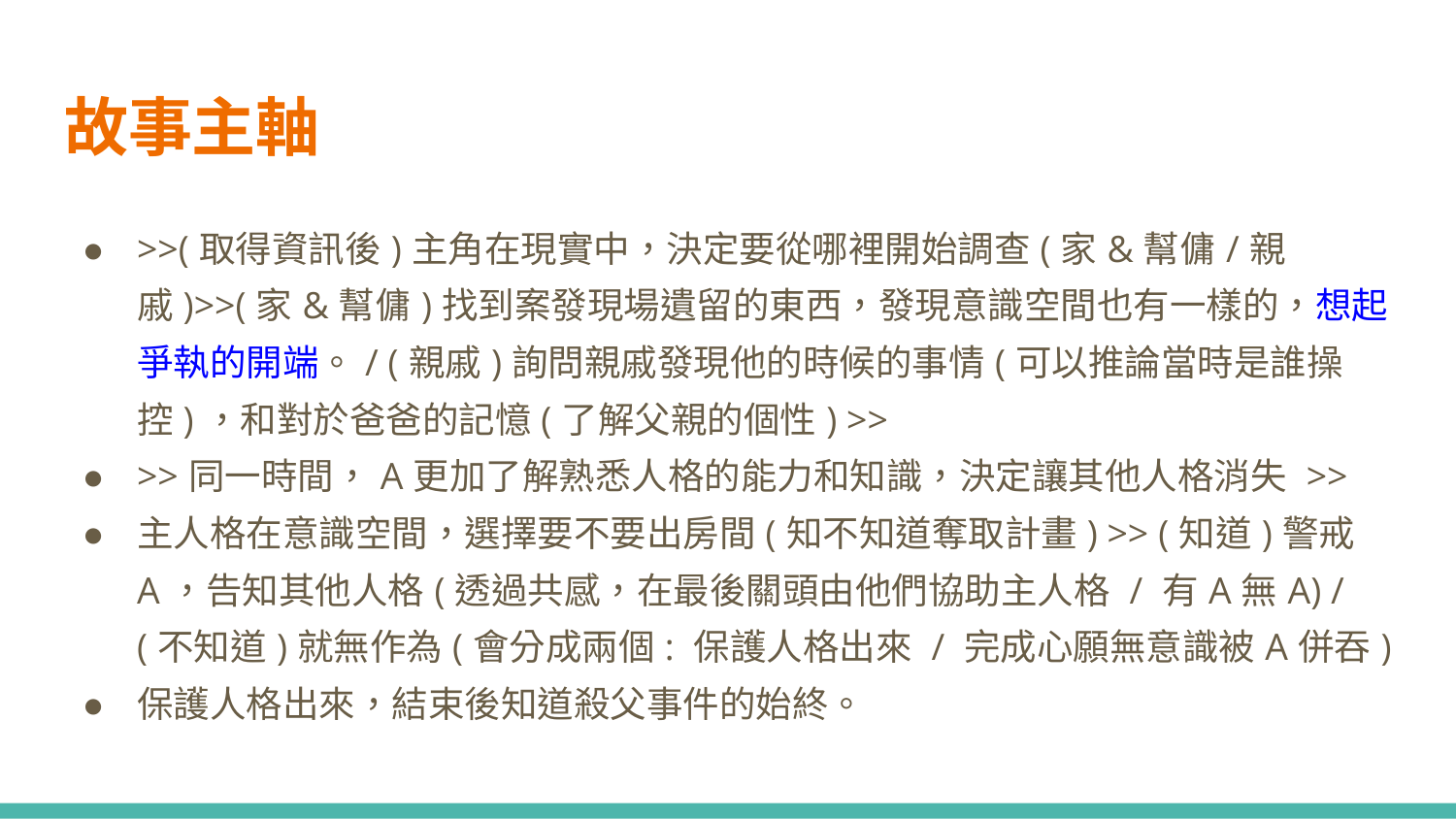

# 故事主軸
>>(取得資訊後)主角在現實中，決定要從哪裡開始調查(家&幫傭/親戚)>>(家&幫傭)找到案發現場遺留的東西，發現意識空間也有一樣的，想起爭執的開端。/ (親戚)詢問親戚發現他的時候的事情(可以推論當時是誰操控)，和對於爸爸的記憶(了解父親的個性) >>
>>同一時間，A更加了解熟悉人格的能力和知識，決定讓其他人格消失 >>
主人格在意識空間，選擇要不要出房間(知不知道奪取計畫) >> (知道)警戒A，告知其他人格(透過共感，在最後關頭由他們協助主人格 / 有A無A) / (不知道)就無作為(會分成兩個: 保護人格出來 / 完成心願無意識被A併吞)
保護人格出來，結束後知道殺父事件的始終。